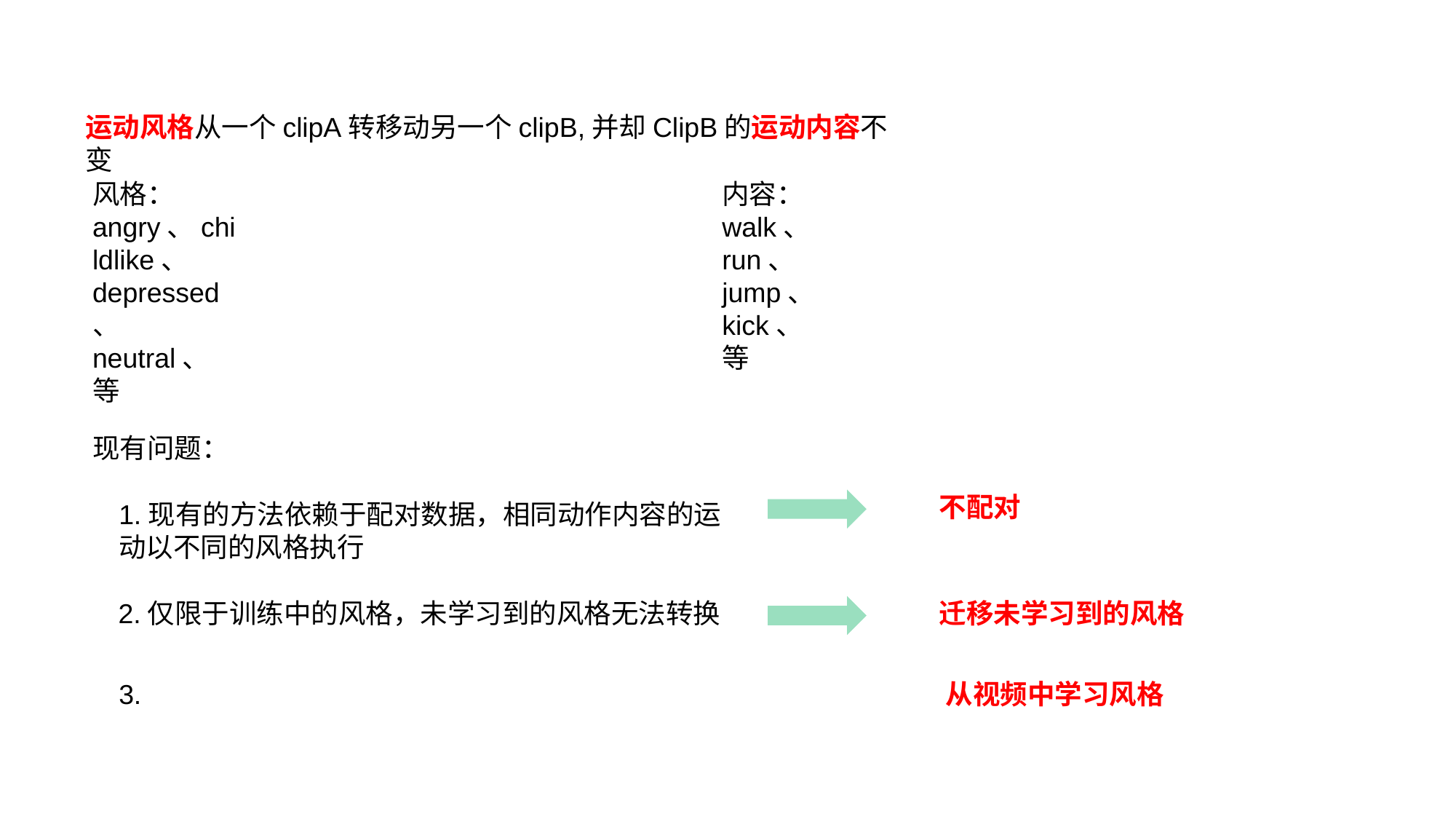

运动风格从一个clipA转移动另一个clipB,并却ClipB的运动内容不变
风格：
angry、childlike、
depressed、
neutral、
等
内容：
walk、
run、
jump、
kick、
等
现有问题：
不配对

1.现有的方法依赖于配对数据，相同动作内容的运动以不同的风格执行
2.仅限于训练中的风格，未学习到的风格无法转换
迁移未学习到的风格

3.
从视频中学习风格